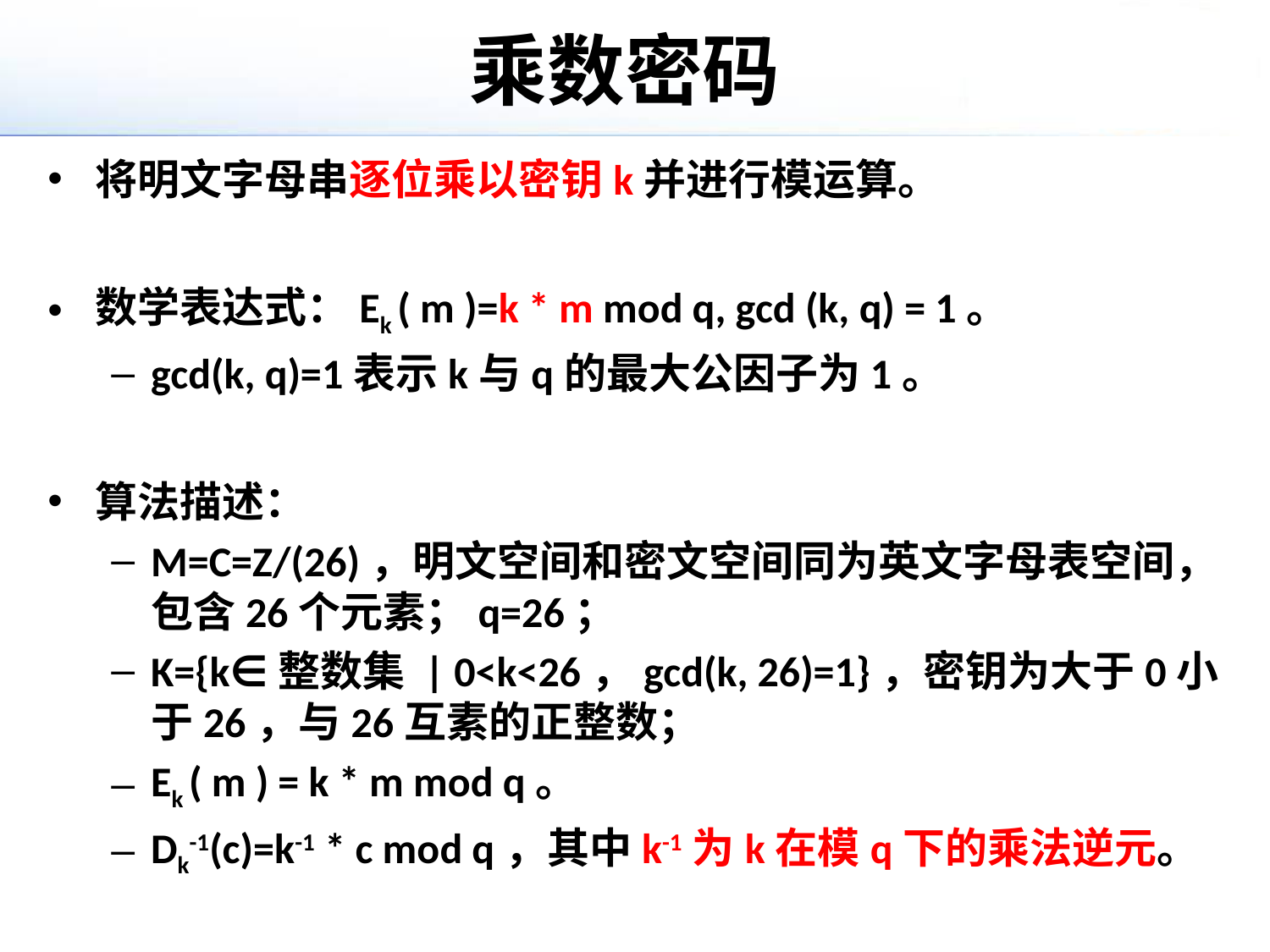

# 乘数密码
将明文字母串逐位乘以密钥k并进行模运算。

数学表达式：Ek ( m )=k * m mod q, gcd (k, q) = 1。
gcd(k, q)=1表示k与q的最大公因子为1。

算法描述：
M=C=Z/(26)，明文空间和密文空间同为英文字母表空间，包含26个元素；q=26；
K={k∈整数集 | 0<k<26，gcd(k, 26)=1}，密钥为大于0小于26，与26互素的正整数；
Ek ( m ) = k * m mod q。
Dk-1(c)=k-1 * c mod q，其中k-1为k在模q下的乘法逆元。